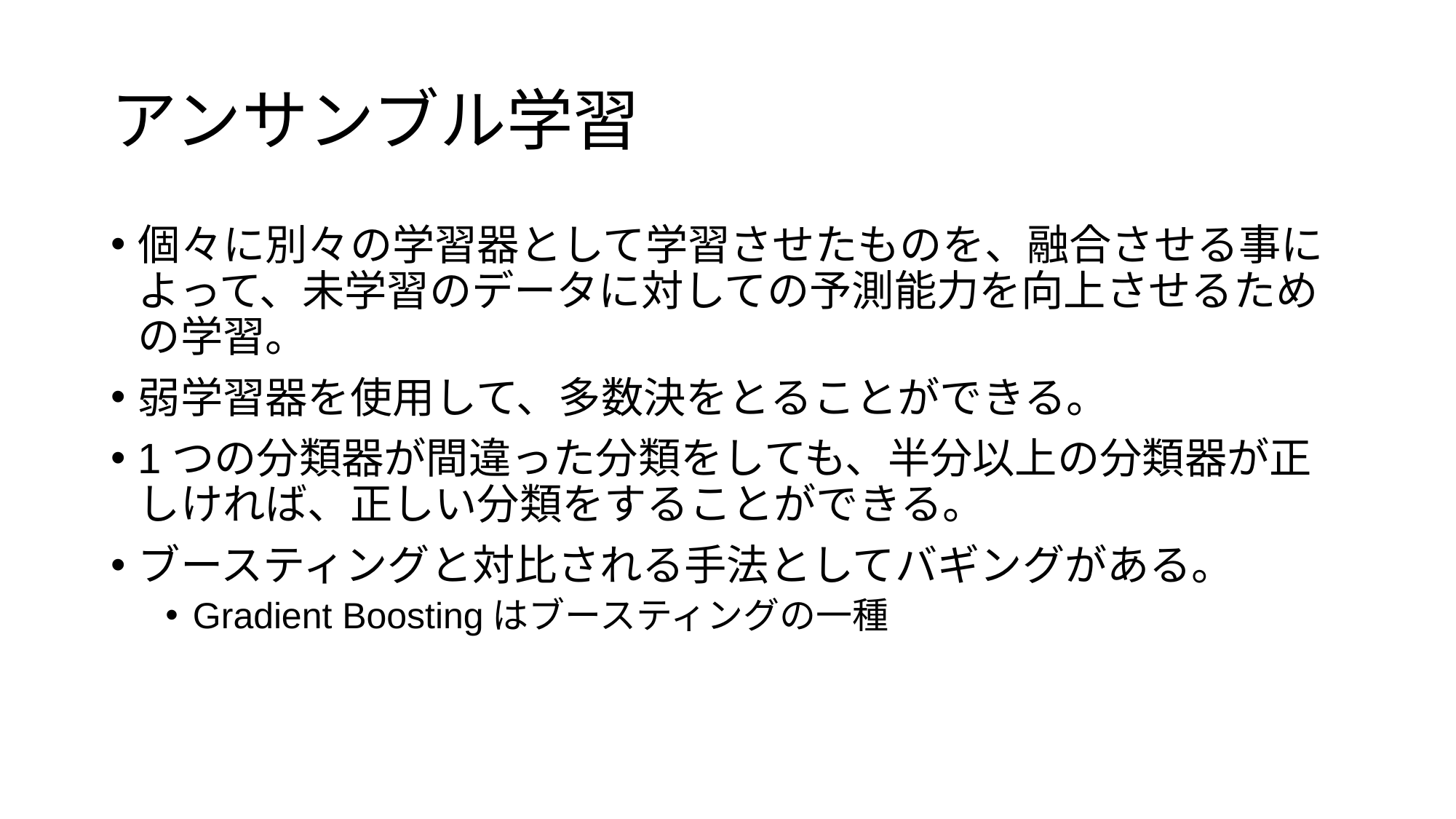

# アンサンブル学習
個々に別々の学習器として学習させたものを、融合させる事によって、未学習のデータに対しての予測能力を向上させるための学習。
弱学習器を使用して、多数決をとることができる。
1つの分類器が間違った分類をしても、半分以上の分類器が正しければ、正しい分類をすることができる。
ブースティングと対比される手法としてバギングがある。
Gradient Boostingはブースティングの一種